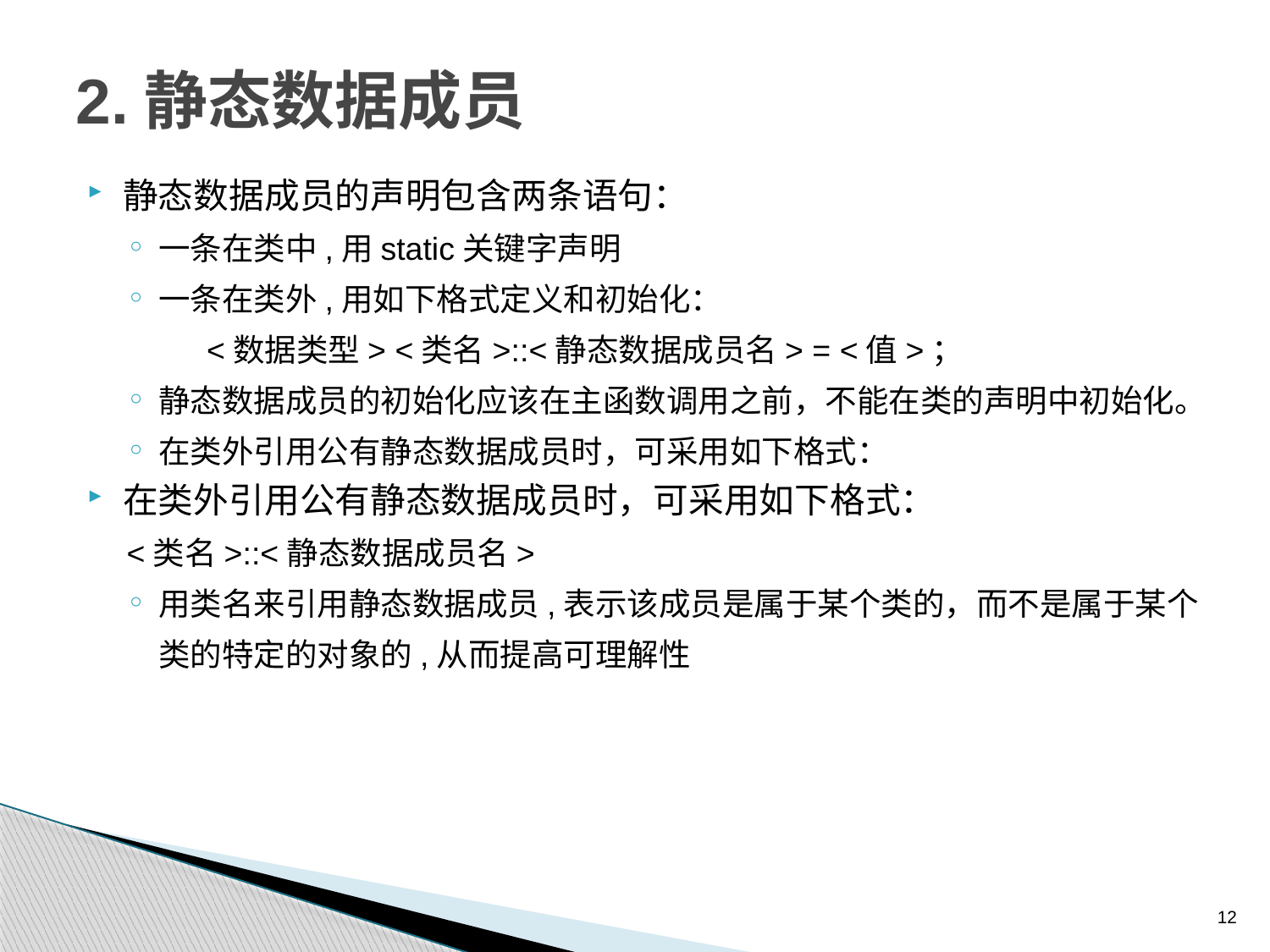

# 2.静态数据成员
静态数据成员的声明包含两条语句：
一条在类中,用static关键字声明
一条在类外,用如下格式定义和初始化：
         <数据类型> <类名>::<静态数据成员名> = <值>；
静态数据成员的初始化应该在主函数调用之前，不能在类的声明中初始化。
在类外引用公有静态数据成员时，可采用如下格式：
在类外引用公有静态数据成员时，可采用如下格式：
<类名>::<静态数据成员名>
用类名来引用静态数据成员,表示该成员是属于某个类的，而不是属于某个类的特定的对象的,从而提高可理解性

12